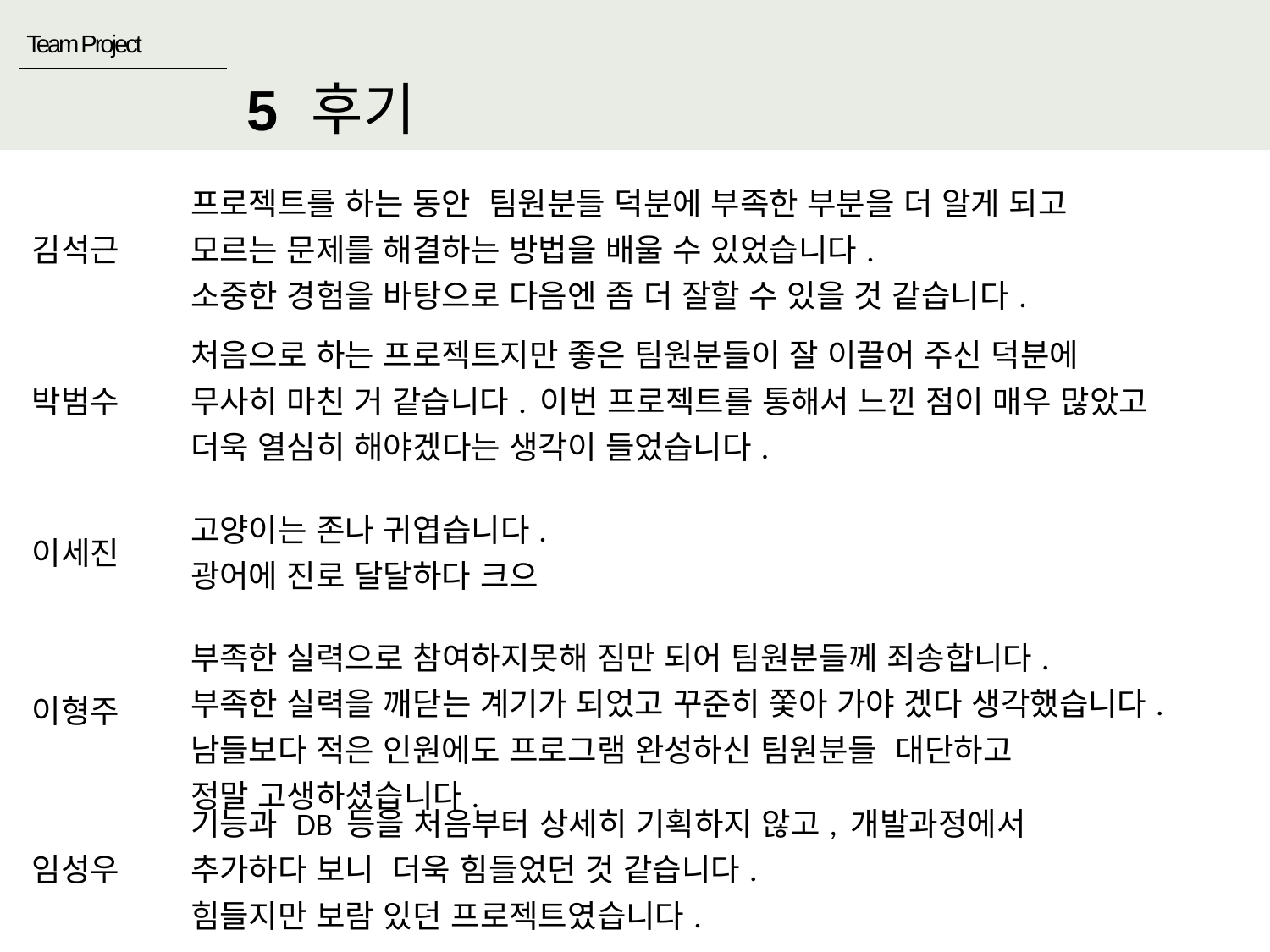

Team Project
후기
5
| 김석근 | 프로젝트를 하는 동안 팀원분들 덕분에 부족한 부분을 더 알게 되고 모르는 문제를 해결하는 방법을 배울 수 있었습니다. 소중한 경험을 바탕으로 다음엔 좀 더 잘할 수 있을 것 같습니다. |
| --- | --- |
| 박범수 | 처음으로 하는 프로젝트지만 좋은 팀원분들이 잘 이끌어 주신 덕분에 무사히 마친 거 같습니다. 이번 프로젝트를 통해서 느낀 점이 매우 많았고 더욱 열심히 해야겠다는 생각이 들었습니다. |
| 이세진 | 고양이는 존나 귀엽습니다. 광어에 진로 달달하다 크으 |
| 이형주 | 부족한 실력으로 참여하지못해 짐만 되어 팀원분들께 죄송합니다. 부족한 실력을 깨닫는 계기가 되었고 꾸준히 쫓아 가야 겠다 생각했습니다. 남들보다 적은 인원에도 프로그램 완성하신 팀원분들  대단하고 정말 고생하셨습니다. |
| 임성우 | 기능과 DB 등을 처음부터 상세히 기획하지 않고, 개발과정에서 추가하다 보니 더욱 힘들었던 것 같습니다. 힘들지만 보람 있던 프로젝트였습니다. |